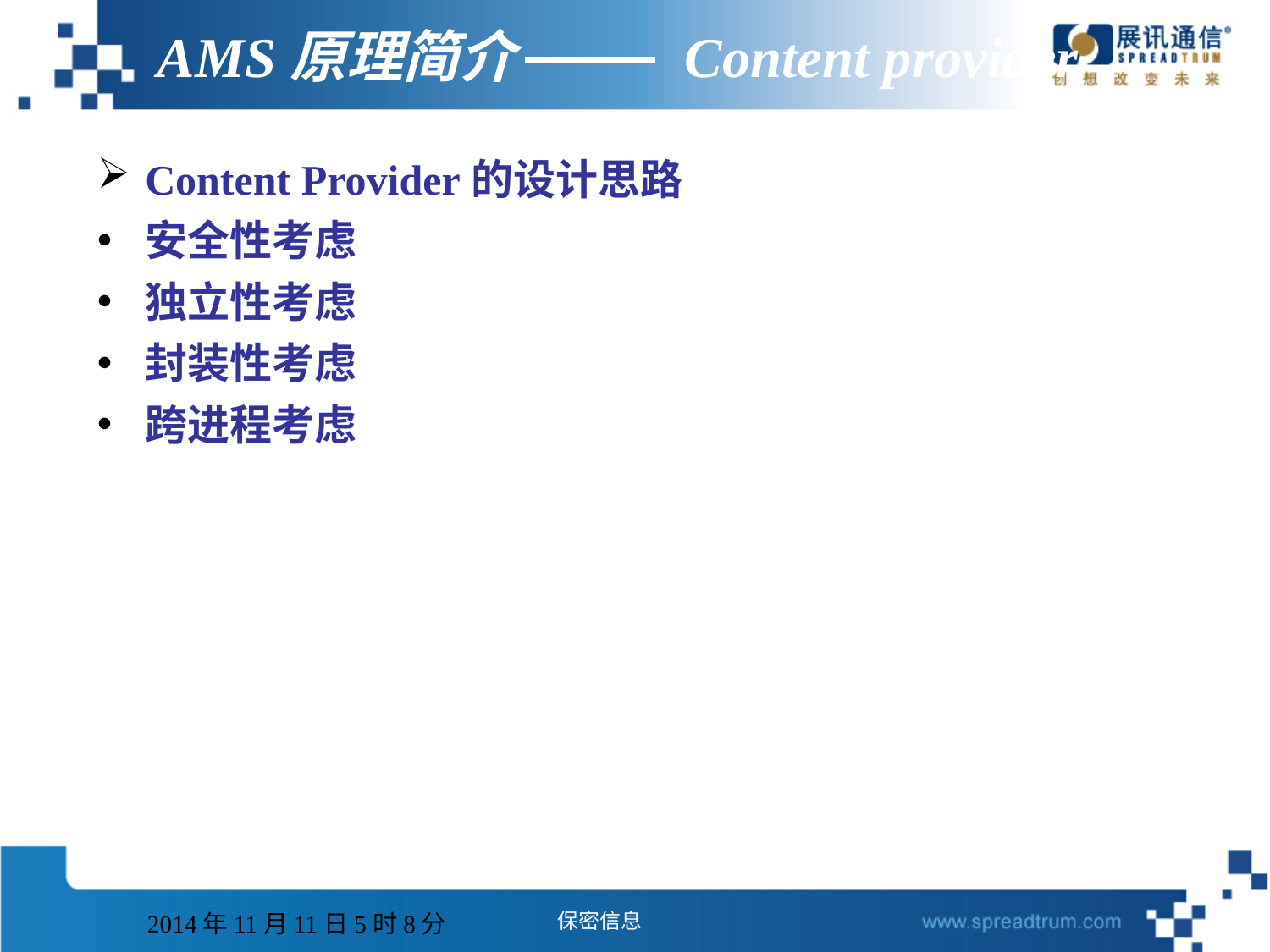

# AMS原理简介            Content provider
Content Provider的设计思路
安全性考虑
独立性考虑
封装性考虑
跨进程考虑

2014年11月11日5时8分